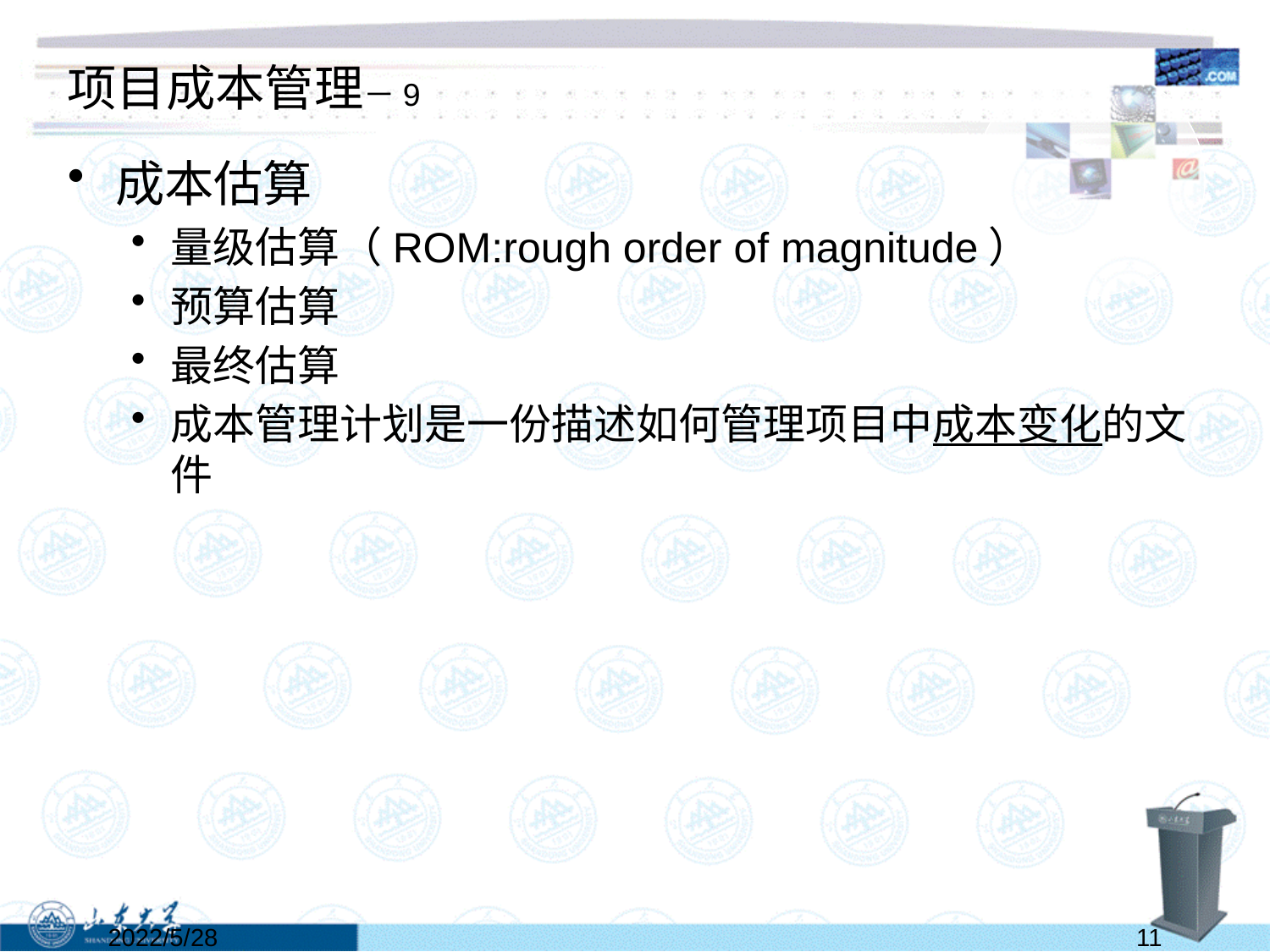

# 项目成本管理－9
成本估算
量级估算（ROM:rough order of magnitude）
预算估算
最终估算
成本管理计划是一份描述如何管理项目中成本变化的文件
2022/5/28
11